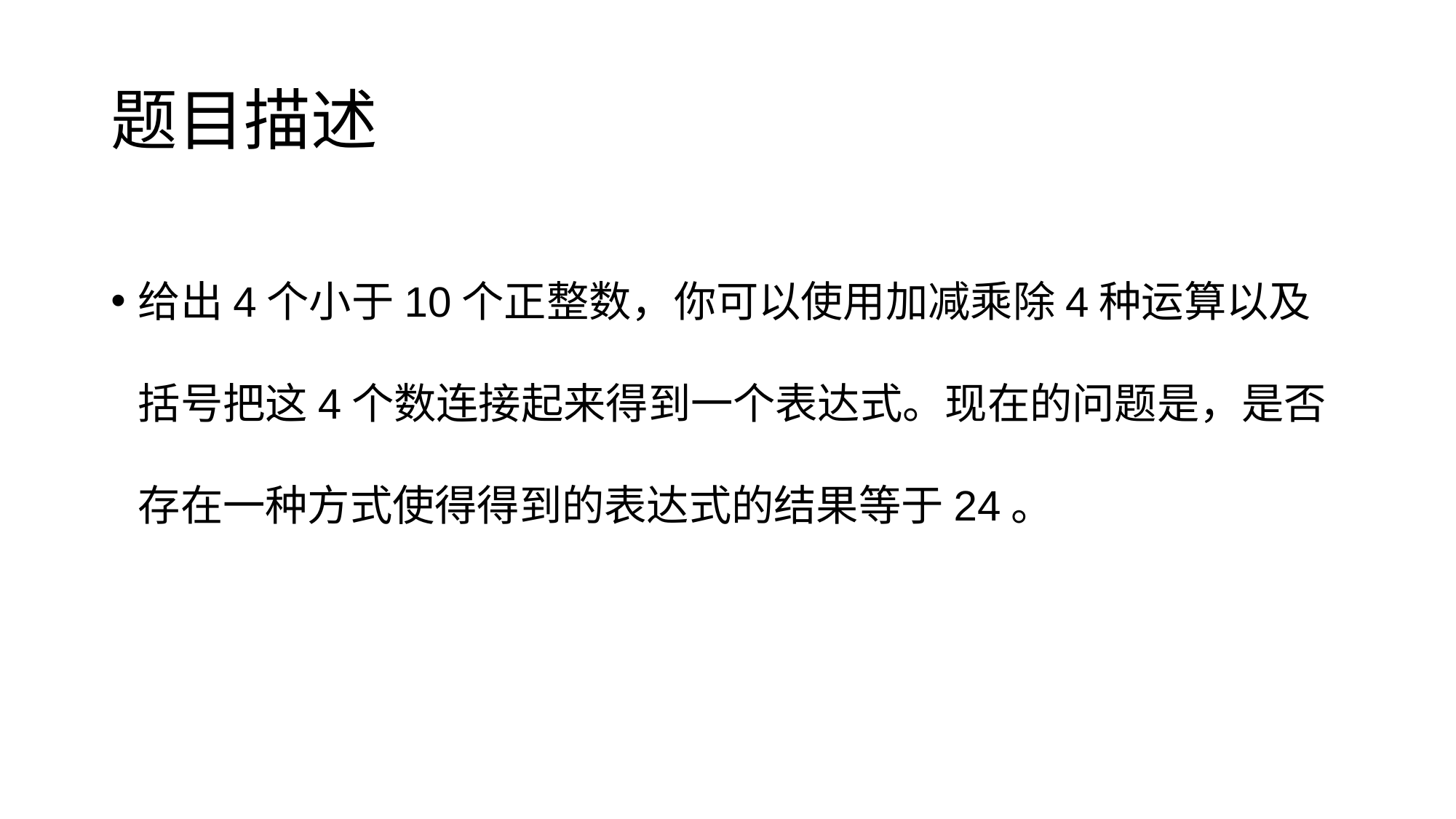

# 题目描述
给出4个小于10个正整数，你可以使用加减乘除4种运算以及括号把这4个数连接起来得到一个表达式。现在的问题是，是否存在一种方式使得得到的表达式的结果等于24。